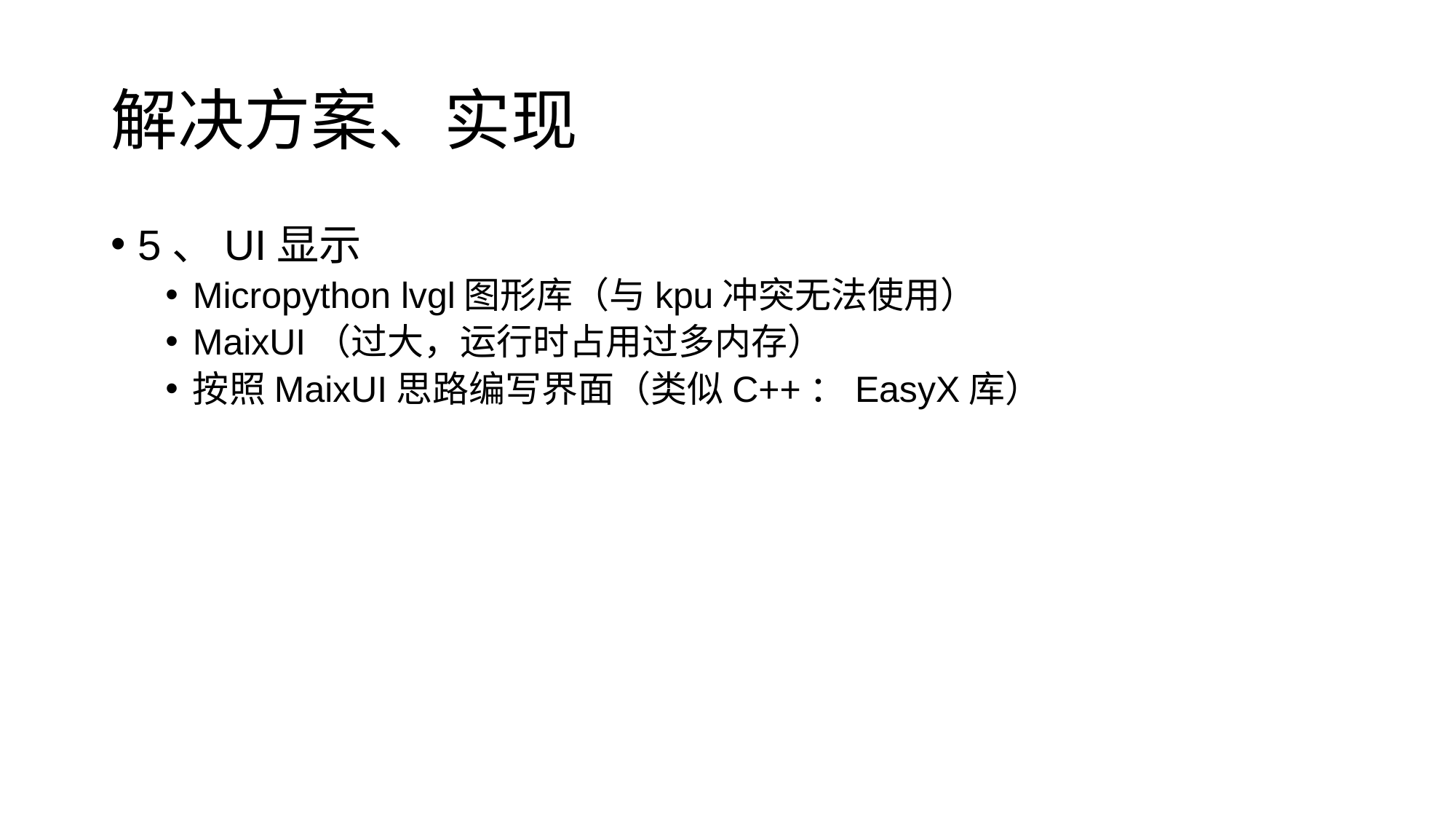

# 解决方案、实现
5、UI显示
Micropython lvgl图形库（与kpu冲突无法使用）
MaixUI（过大，运行时占用过多内存）
按照MaixUI思路编写界面（类似C++：EasyX库）